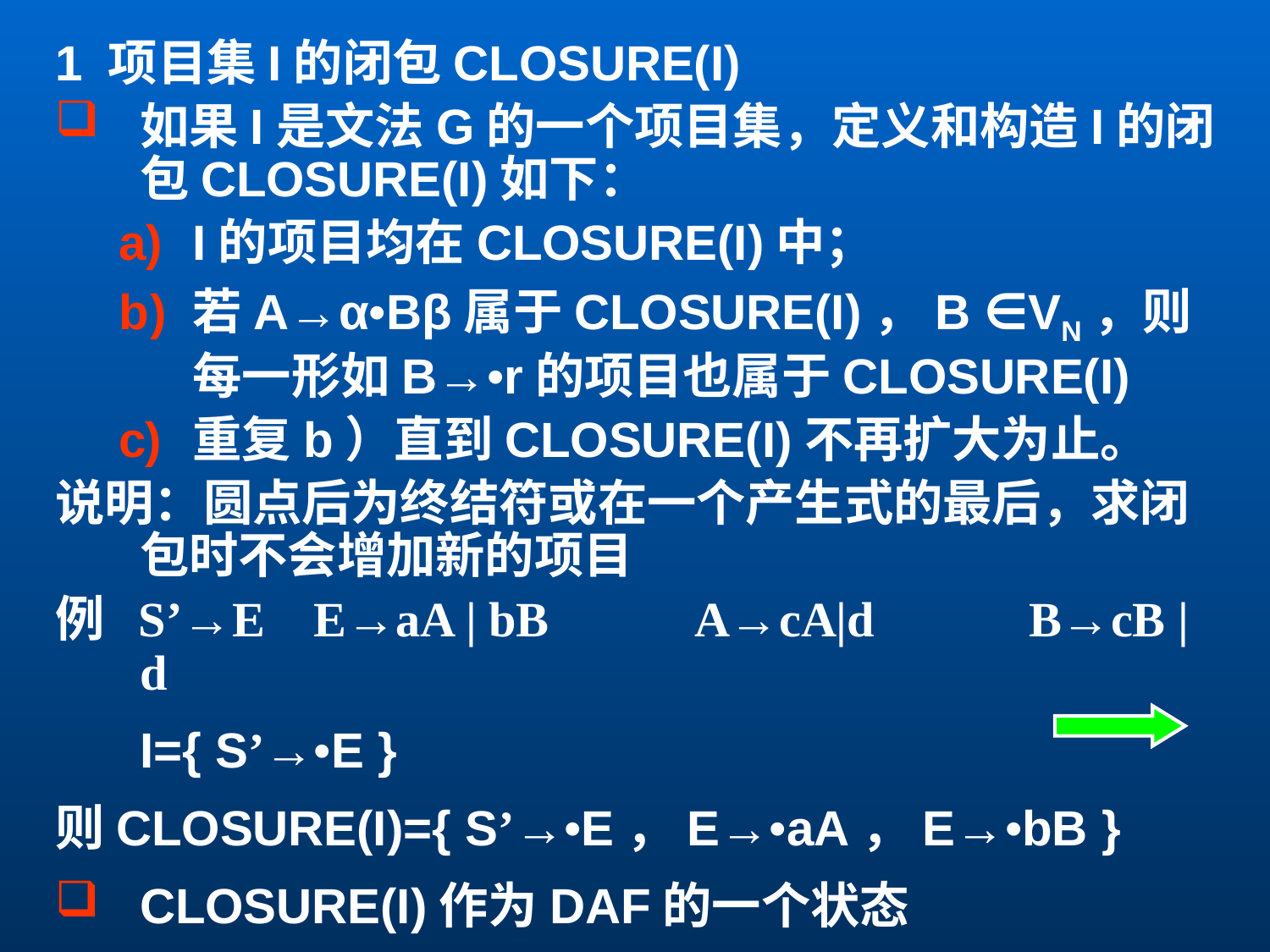

1 项目集I的闭包CLOSURE(I)
如果I是文法G的一个项目集，定义和构造I的闭包CLOSURE(I)如下：
I的项目均在CLOSURE(I)中；
若A→α•Bβ属于CLOSURE(I)，B ∈VN，则
	每一形如B→•r的项目也属于CLOSURE(I)
重复b）直到CLOSURE(I)不再扩大为止。
说明：圆点后为终结符或在一个产生式的最后，求闭包时不会增加新的项目
例  S’→E    E→aA | bB	    A→cA|d		B→cB | d
	I={ S’→•E }
则CLOSURE(I)={ S’→•E，E→•aA，E→•bB }
CLOSURE(I)作为DAF的一个状态